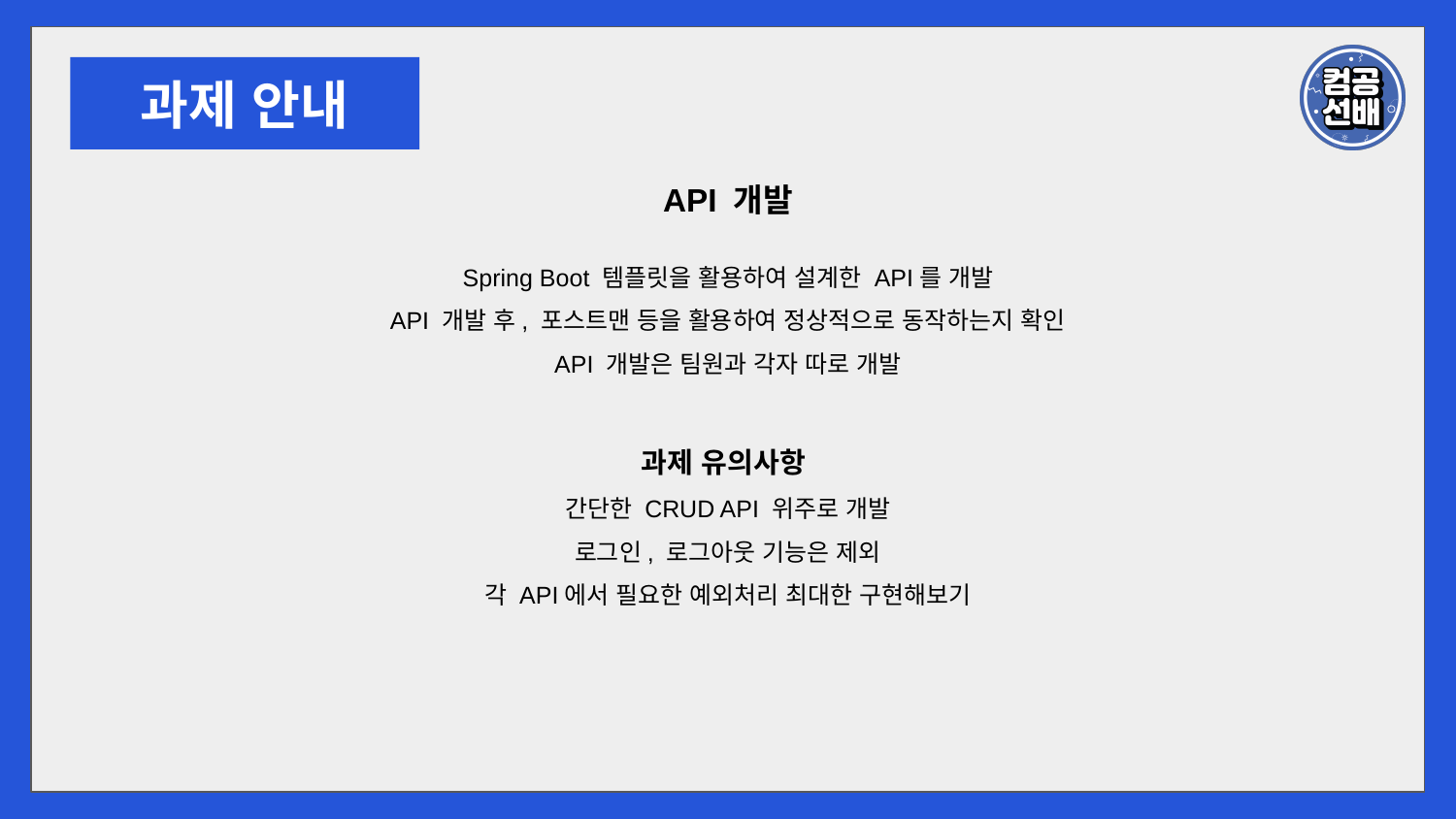

과제 안내
API 개발
Spring Boot 템플릿을 활용하여 설계한 API를 개발
API 개발 후, 포스트맨 등을 활용하여 정상적으로 동작하는지 확인
API 개발은 팀원과 각자 따로 개발
과제 유의사항
간단한 CRUD API 위주로 개발
로그인, 로그아웃 기능은 제외
각 API에서 필요한 예외처리 최대한 구현해보기